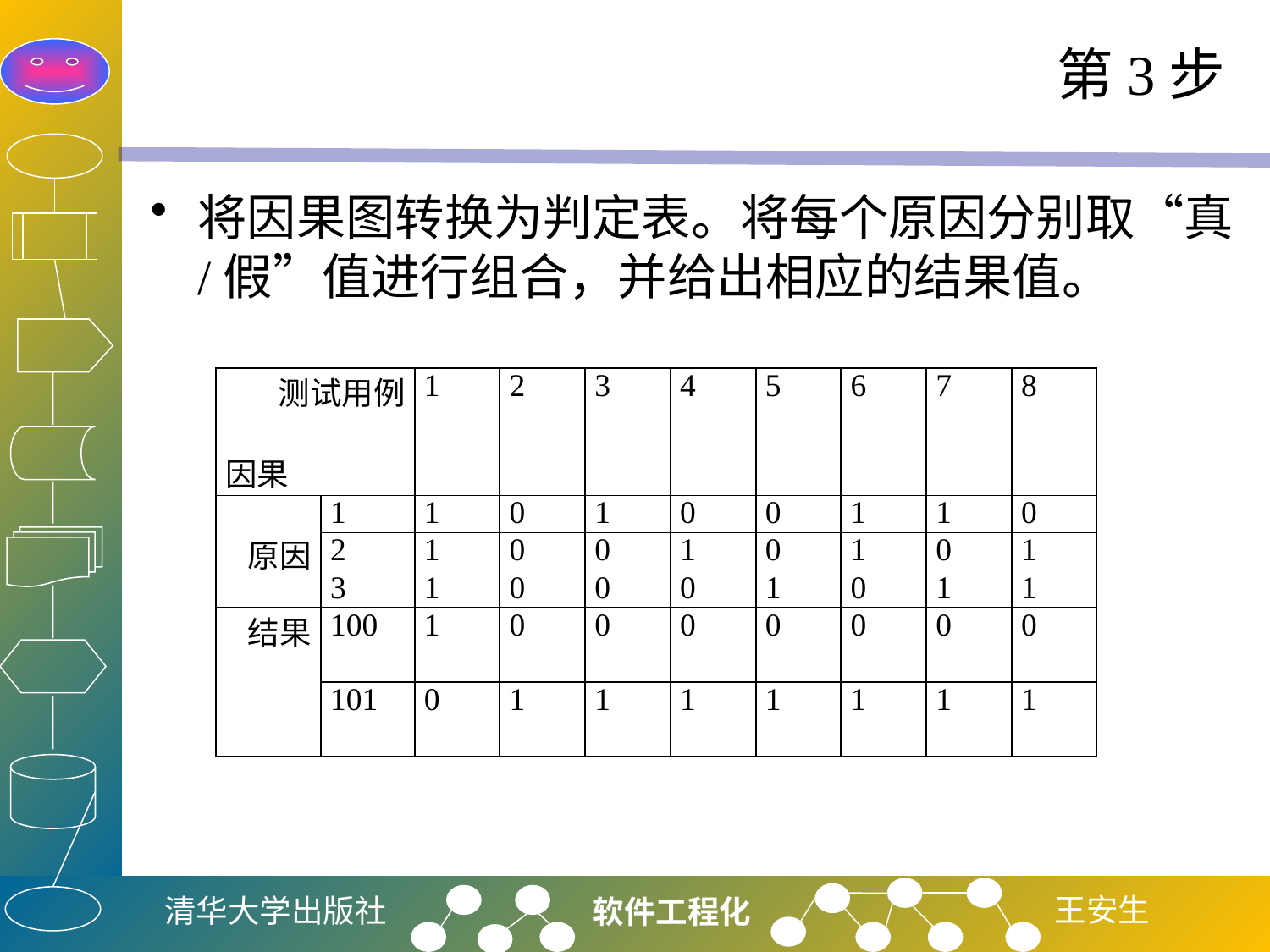

# 第3步
将因果图转换为判定表。将每个原因分别取“真/假”值进行组合，并给出相应的结果值。
| 测试用例 因果 |  | 1 | 2 | 3 | 4 | 5 | 6 | 7 | 8 |
| --- | --- | --- | --- | --- | --- | --- | --- | --- | --- |
| 原因 | 1 | 1 | 0 | 1 | 0 | 0 | 1 | 1 | 0 |
|  | 2 | 1 | 0 | 0 | 1 | 0 | 1 | 0 | 1 |
|  | 3 | 1 | 0 | 0 | 0 | 1 | 0 | 1 | 1 |
| 结果 | 100 | 1 | 0 | 0 | 0 | 0 | 0 | 0 | 0 |
|  | 101 | 0 | 1 | 1 | 1 | 1 | 1 | 1 | 1 |